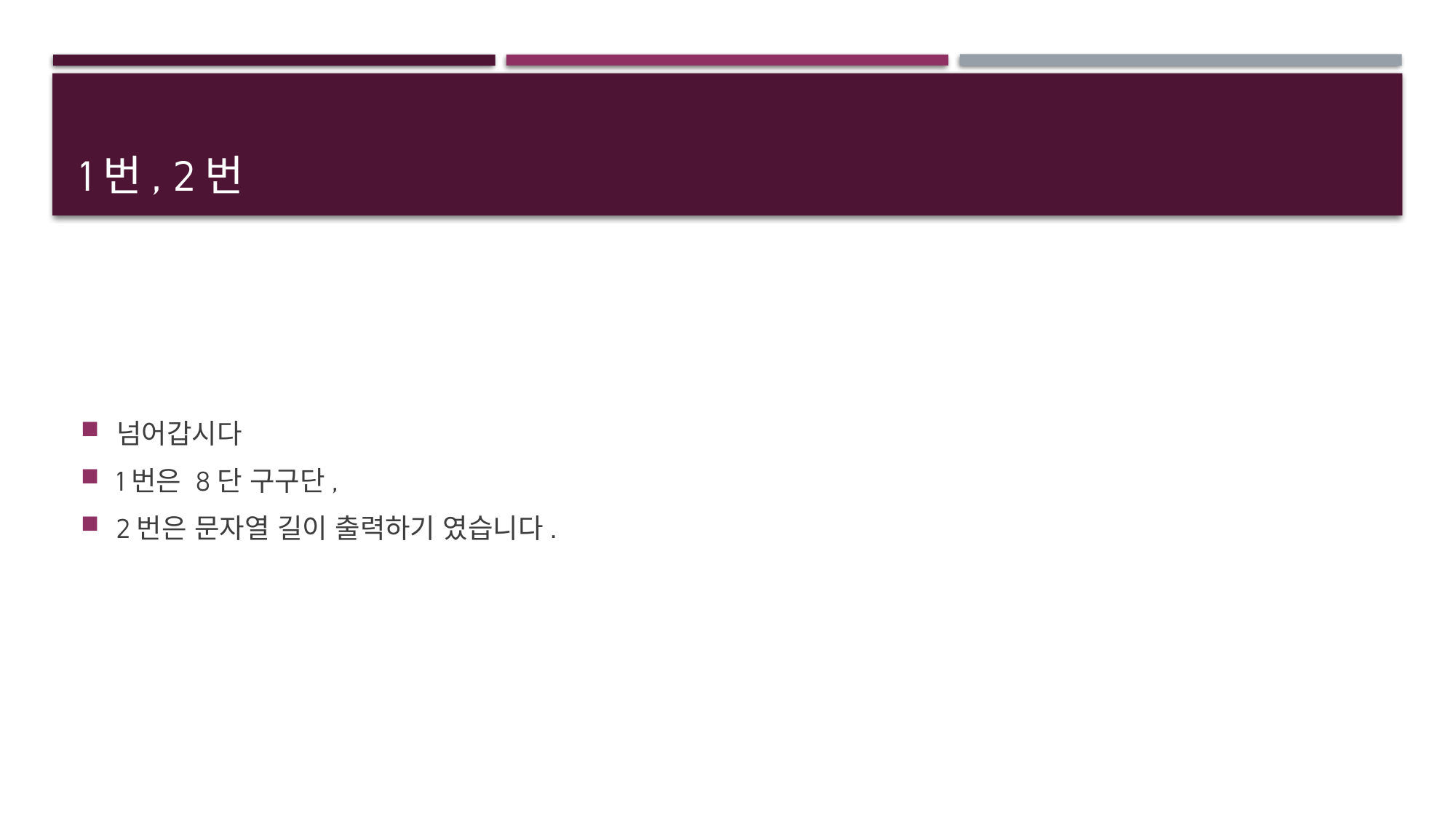

# 1번, 2번
넘어갑시다
1번은 8단 구구단,
2번은 문자열 길이 출력하기 였습니다.